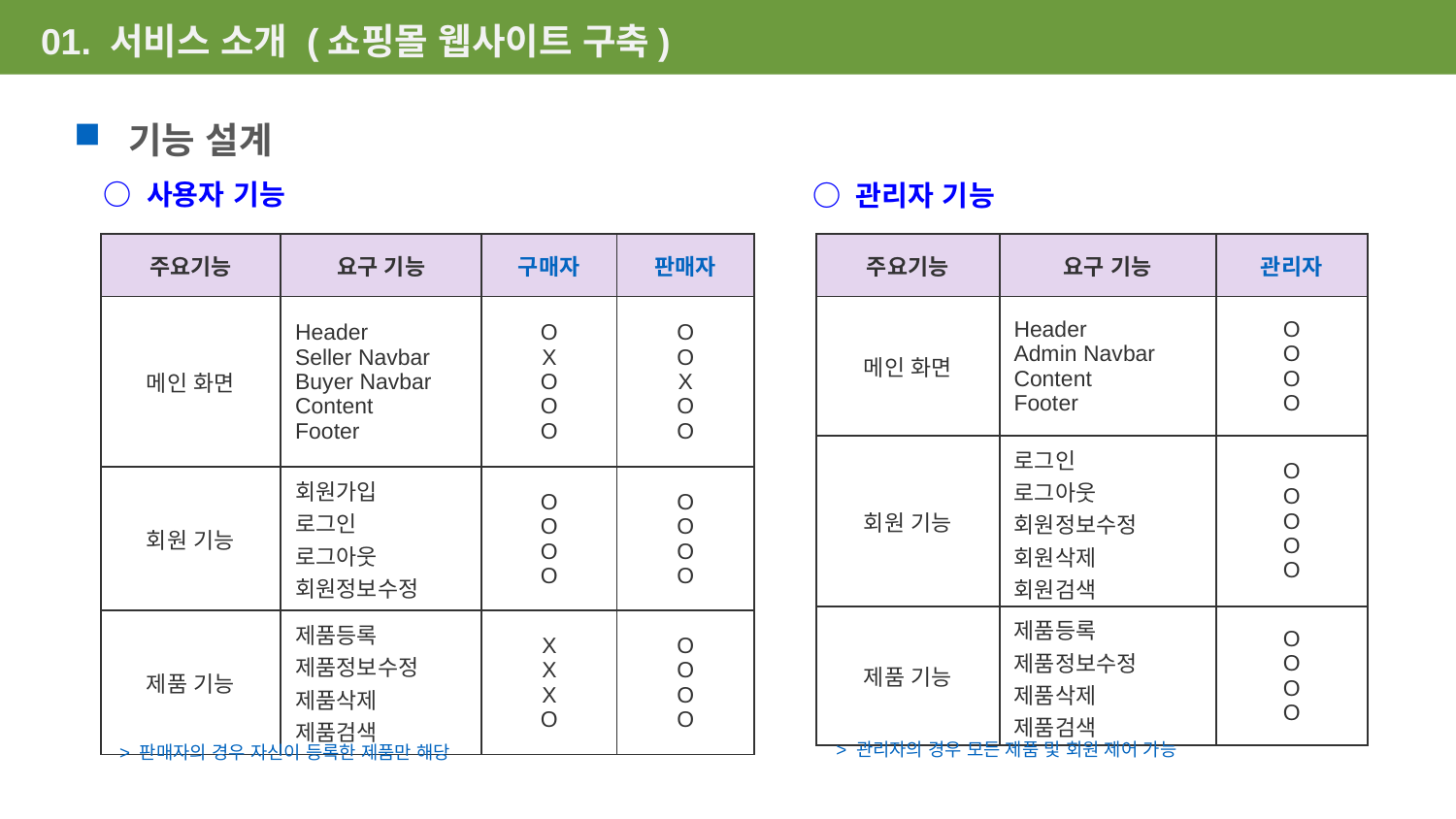

01. 서비스 소개 (쇼핑몰 웹사이트 구축)
기능 설계
○ 사용자 기능
○ 관리자 기능
| 주요기능 | 요구 기능 | 구매자 | 판매자 |
| --- | --- | --- | --- |
| 메인 화면 | Header Seller Navbar Buyer Navbar Content Footer | O X O O O | O O X O O |
| 회원 기능 | 회원가입 로그인 로그아웃 회원정보수정 | O O O O | O O O O |
| 제품 기능 | 제품등록 제품정보수정 제품삭제 제품검색 | X X X O | O O O O |
| 주요기능 | 요구 기능 | 관리자 |
| --- | --- | --- |
| 메인 화면 | Header Admin Navbar Content Footer | O O O O |
| 회원 기능 | 로그인 로그아웃 회원정보수정 회원삭제 회원검색 | O O O O O |
| 제품 기능 | 제품등록 제품정보수정 제품삭제 제품검색 | O O O O |
> 관리자의 경우 모든 제품 및 회원 제어 가능
> 판매자의 경우 자신이 등록한 제품만 해당